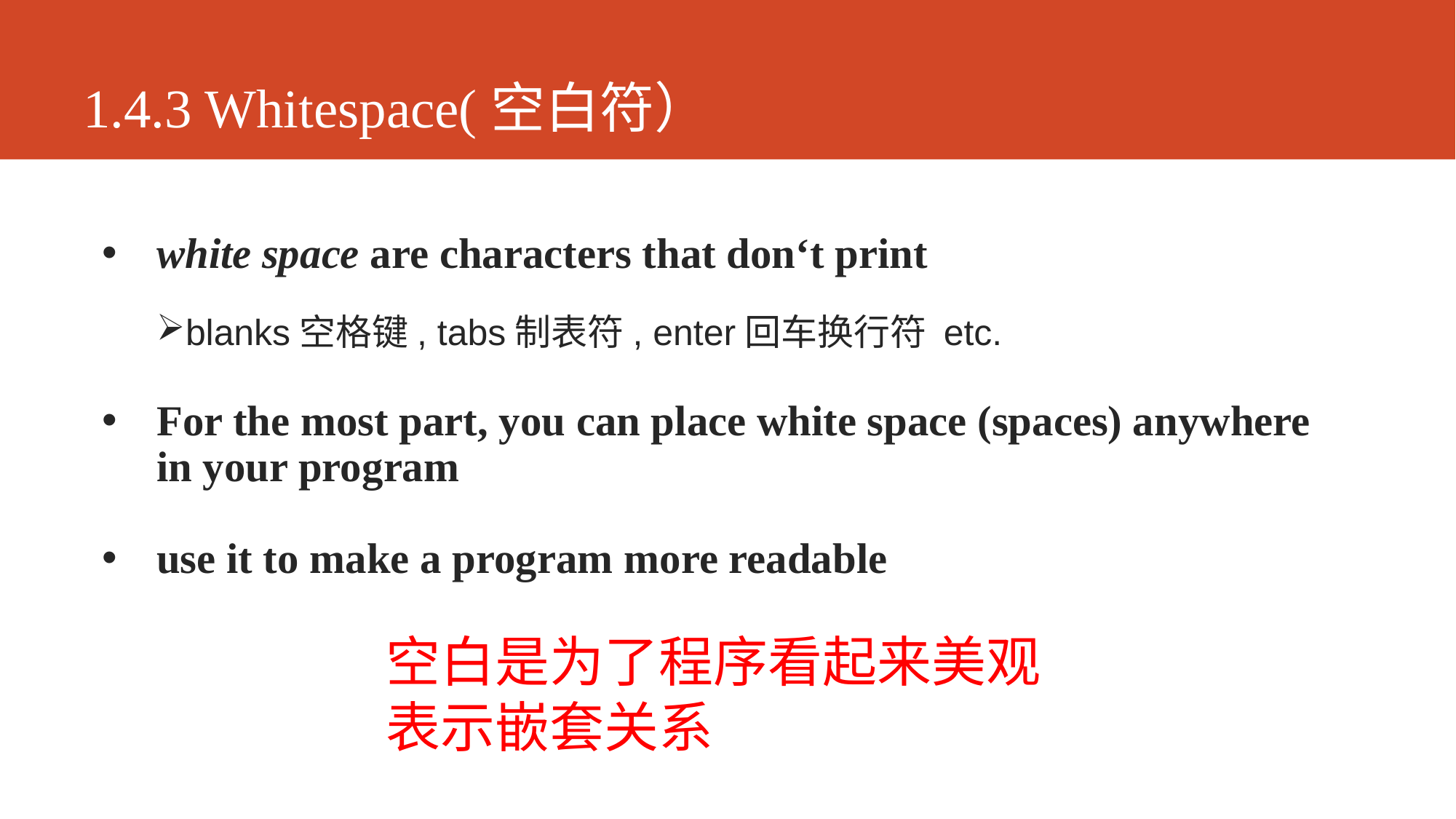

# 1.4.3 Whitespace(空白符）
white space are characters that don‘t print
blanks空格键, tabs制表符, enter回车换行符 etc.
For the most part, you can place white space (spaces) anywhere in your program
use it to make a program more readable
空白是为了程序看起来美观
表示嵌套关系